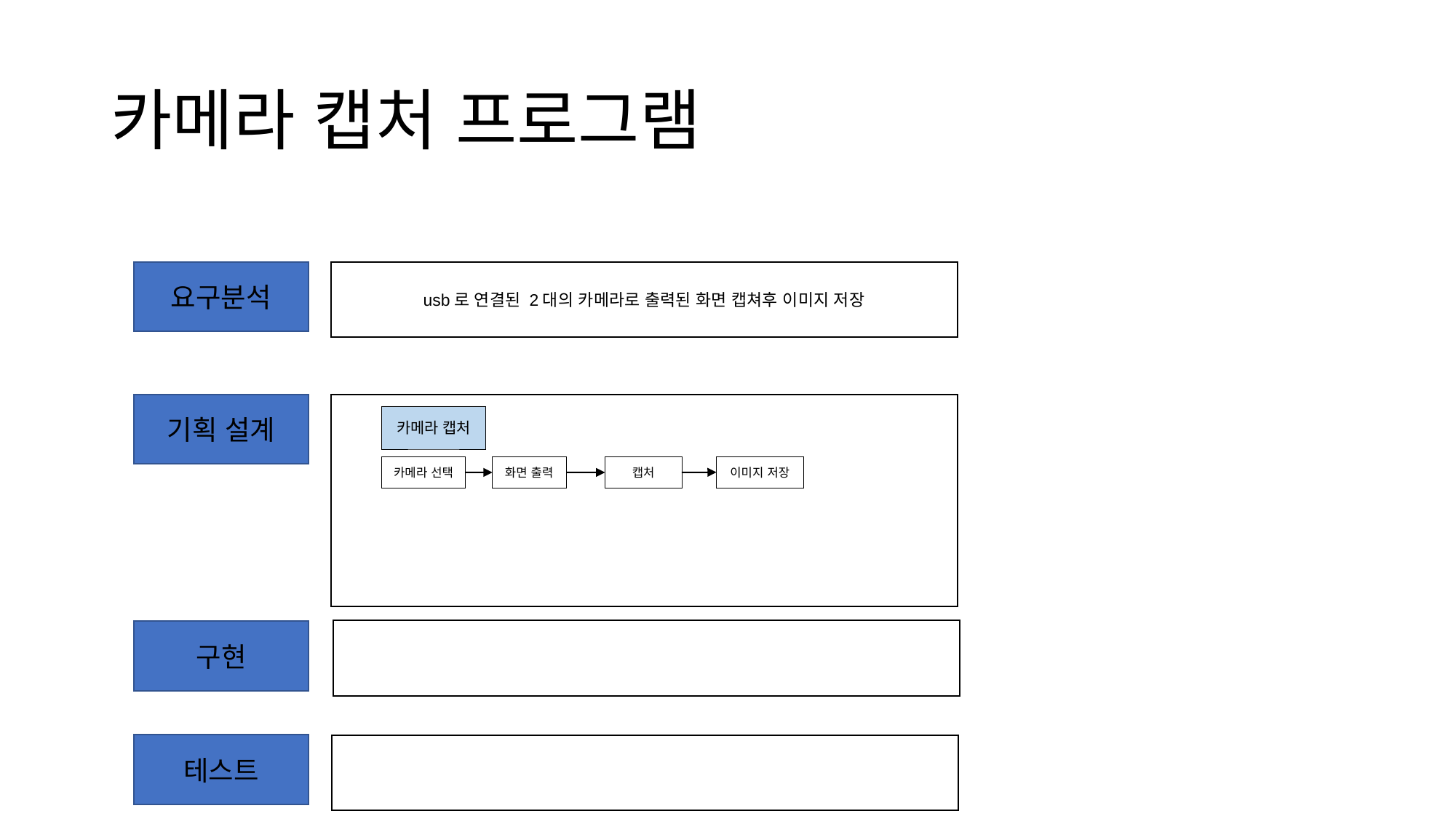

카메라 캡처 프로그램
요구분석
usb로 연결된 2대의 카메라로 출력된 화면 캡쳐후 이미지 저장
기획 설계

카메라 캡처
카메라 선택
화면 출력
캡처
이미지 저장

구현
테스트